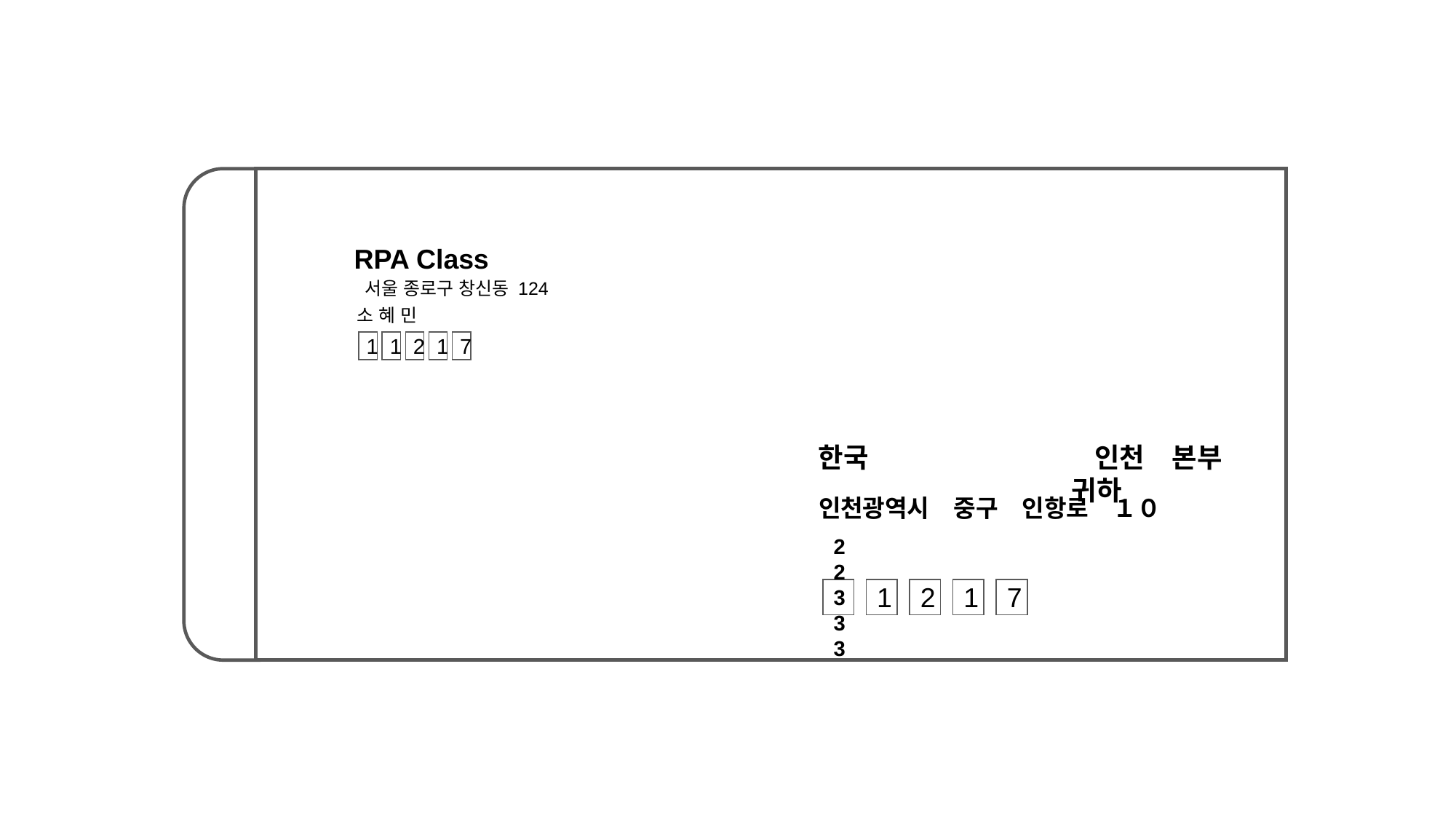

RPA Class
서울 종로구 창신동 124
소 혜 민
1
1
2
1
7
한국　　　　　　　　 인천　본부　　　　　　　　　　 귀하
인천광역시　중구　인항로　１０
22333
1
2
1
7